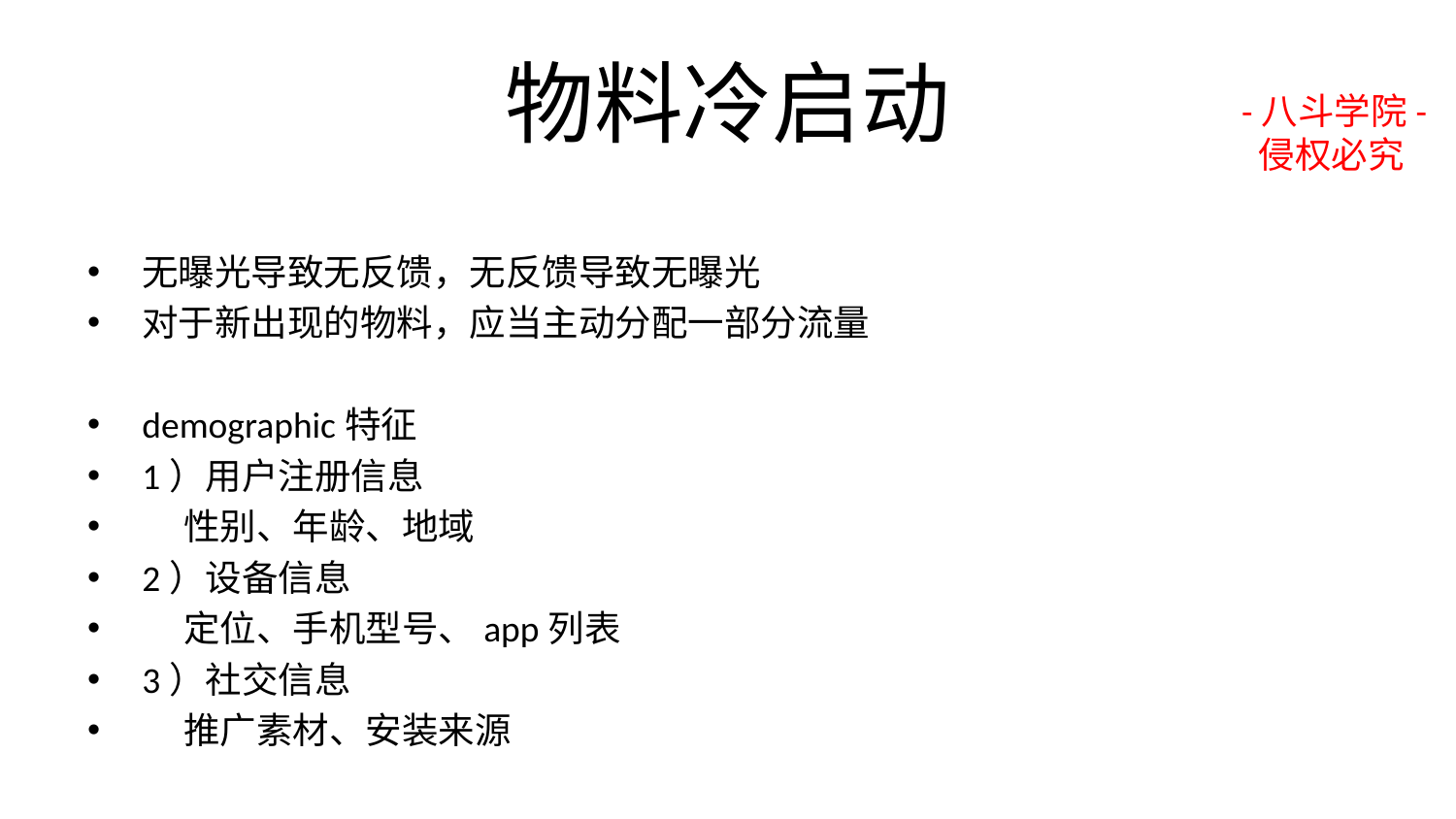

# 物料冷启动
-八斗学院-
 侵权必究

无曝光导致无反馈，无反馈导致无曝光
对于新出现的物料，应当主动分配一部分流量

demographic特征
1）用户注册信息
    性别、年龄、地域
2）设备信息
    定位、手机型号、app列表
3）社交信息
    推广素材、安装来源